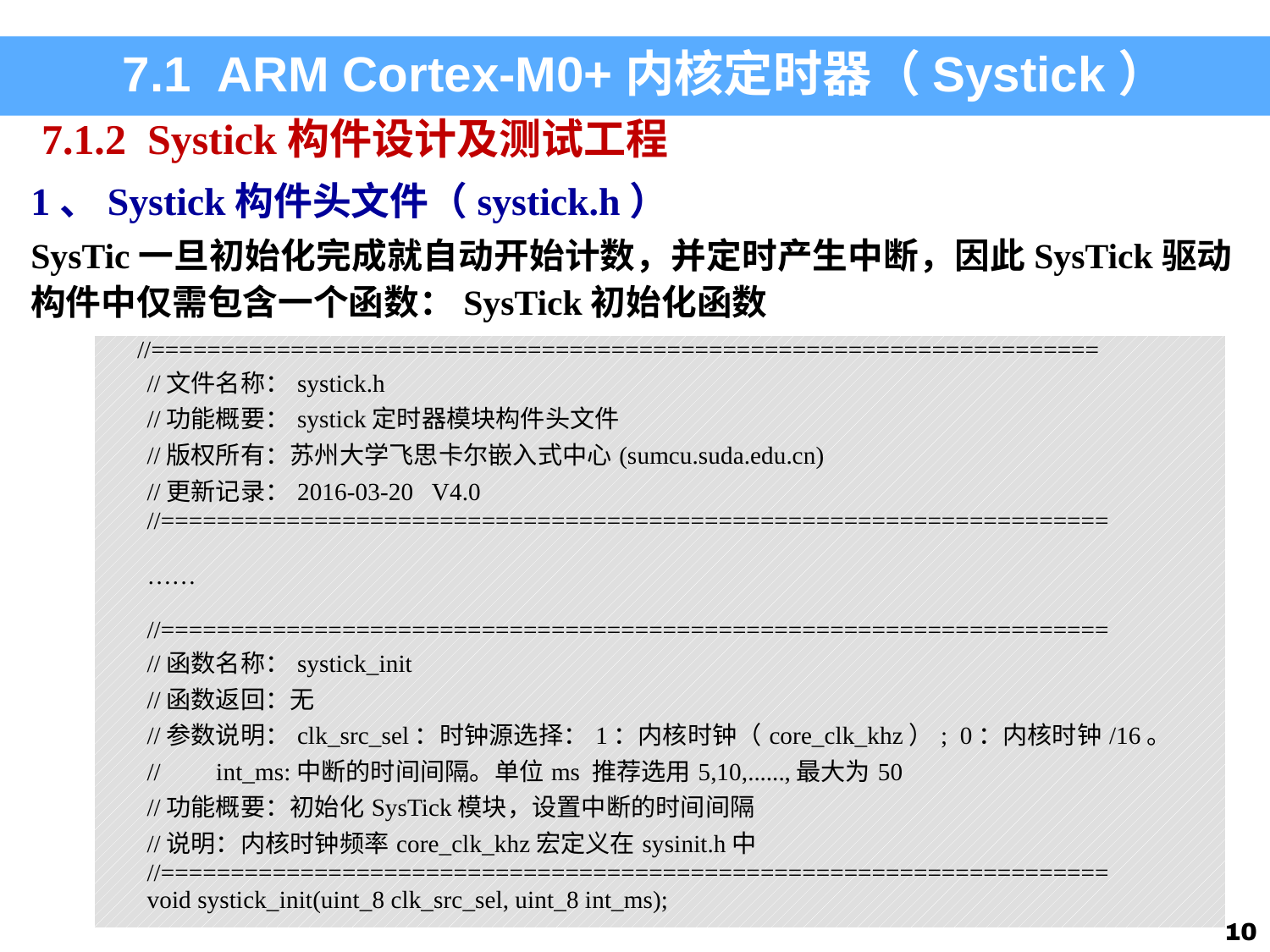

7.1  ARM Cortex-M0+内核定时器（Systick）
7.1.2  Systick构件设计及测试工程
1、Systick构件头文件（systick.h）
SysTic一旦初始化完成就自动开始计数，并定时产生中断，因此SysTick驱动构件中仅需包含一个函数：SysTick初始化函数
| //==================================================================== //文件名称：systick.h //功能概要：systick定时器模块构件头文件 //版权所有：苏州大学飞思卡尔嵌入式中心(sumcu.suda.edu.cn) //更新记录：2016-03-20 V4.0 //====================================================================   …… //==================================================================== //函数名称：systick\_init //函数返回：无 //参数说明：clk\_src\_sel：时钟源选择：1：内核时钟（core\_clk\_khz）; 0：内核时钟/16。 // int\_ms:中断的时间间隔。单位ms 推荐选用5,10,......,最大为50 //功能概要：初始化SysTick模块，设置中断的时间间隔 //说明：内核时钟频率core\_clk\_khz宏定义在sysinit.h中 //==================================================================== void systick\_init(uint\_8 clk\_src\_sel, uint\_8 int\_ms);   …… |
| --- |
10